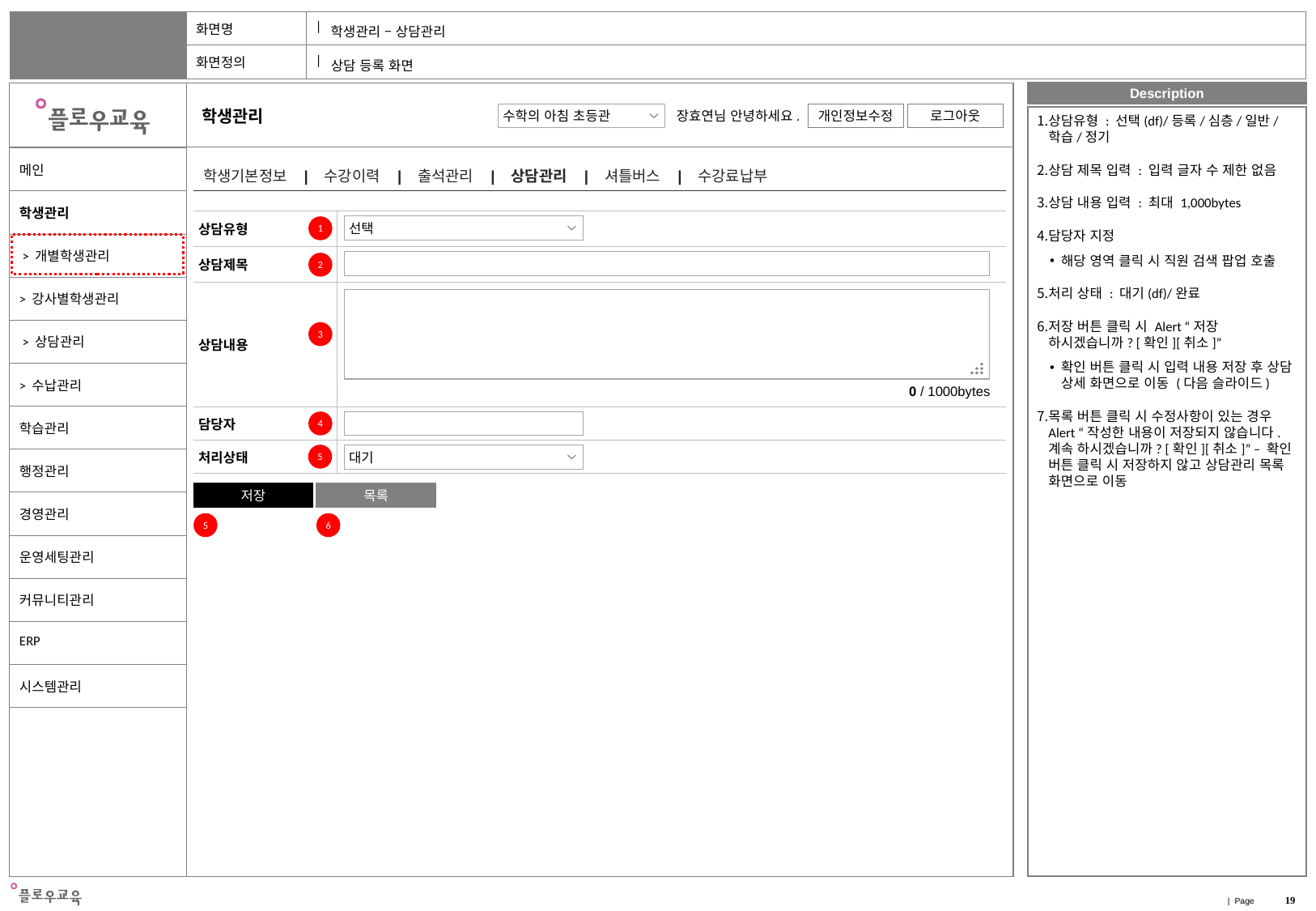

학생관리 – 상담관리
상담 등록 화면
상담유형 : 선택(df)/등록/심층/일반/학습/정기
상담 제목 입력 : 입력 글자 수 제한 없음
상담 내용 입력 : 최대 1,000bytes
담당자 지정
해당 영역 클릭 시 직원 검색 팝업 호출
처리 상태 : 대기(df)/완료
저장 버튼 클릭 시 Alert “저장 하시겠습니까? [확인][취소]”
확인 버튼 클릭 시 입력 내용 저장 후 상담 상세 화면으로 이동 (다음 슬라이드)
목록 버튼 클릭 시 수정사항이 있는 경우 Alert “작성한 내용이 저장되지 않습니다. 계속 하시겠습니까? [확인][취소]” – 확인 버튼 클릭 시 저장하지 않고 상담관리 목록 화면으로 이동
| 학생기본정보 | 수강이력 | 출석관리 | 상담관리 | 셔틀버스 | 수강료납부 |
| --- |
| 상담유형 |  |
| --- | --- |
| 상담제목 |  |
| 상담내용 |  |
| 담당자 |  |
| 처리상태 |  |
선택

1

2

3
0 / 1000bytes
4

5
대기

저장
목록
5
6
19